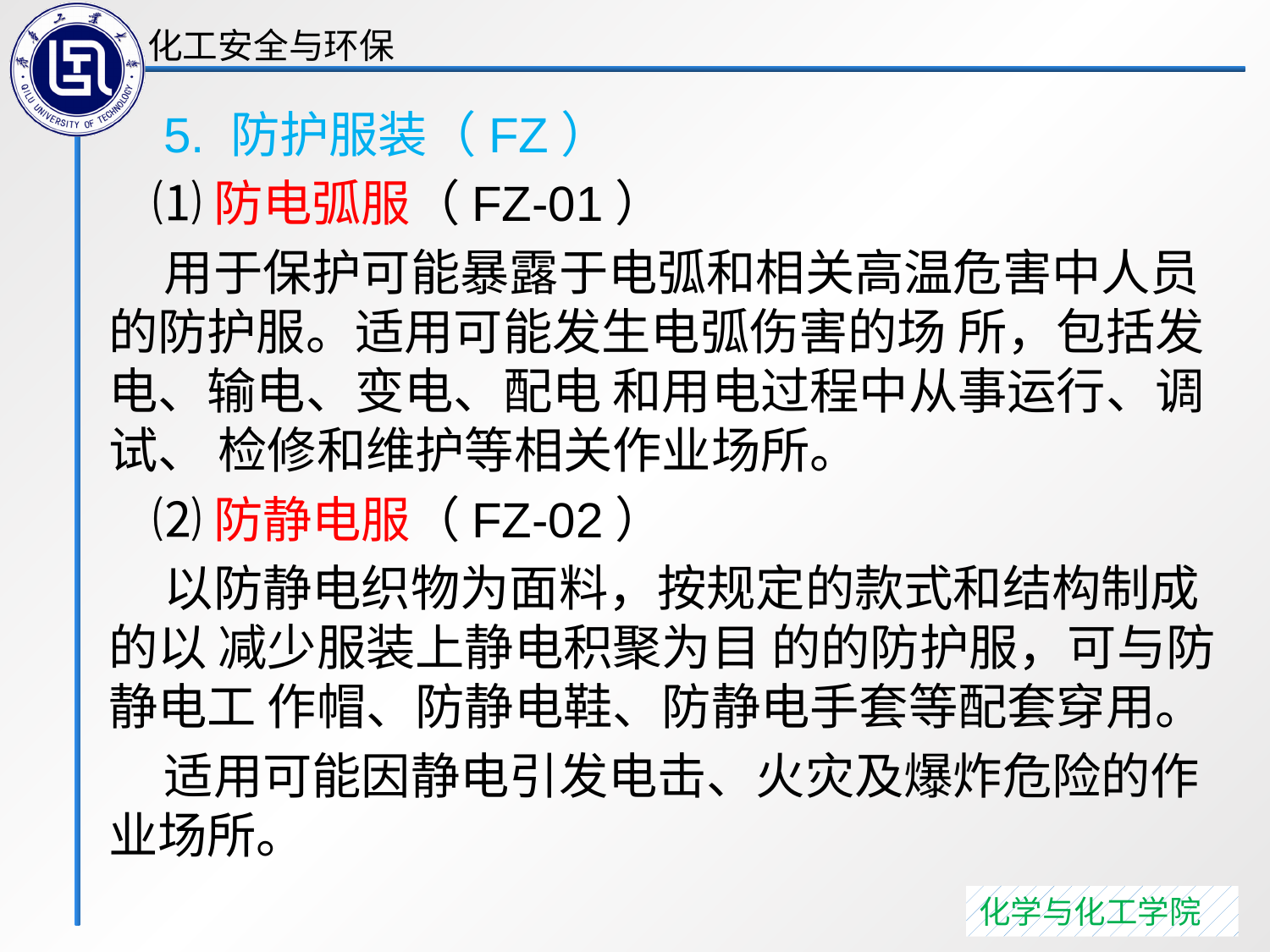

5. 防护服装（FZ）
    ⑴防电弧服（FZ-01）
    用于保护可能暴露于电弧和相关高温危害中人员的防护服。适用可能发生电弧伤害的场 所，包括发电、输电、变电、配电 和用电过程中从事运行、调试、 检修和维护等相关作业场所。
    ⑵防静电服（FZ-02）
    以防静电织物为面料，按规定的款式和结构制成的以 减少服装上静电积聚为目 的的防护服，可与防静电工 作帽、防静电鞋、防静电手套等配套穿用。
    适用可能因静电引发电击、火灾及爆炸危险的作业场所。